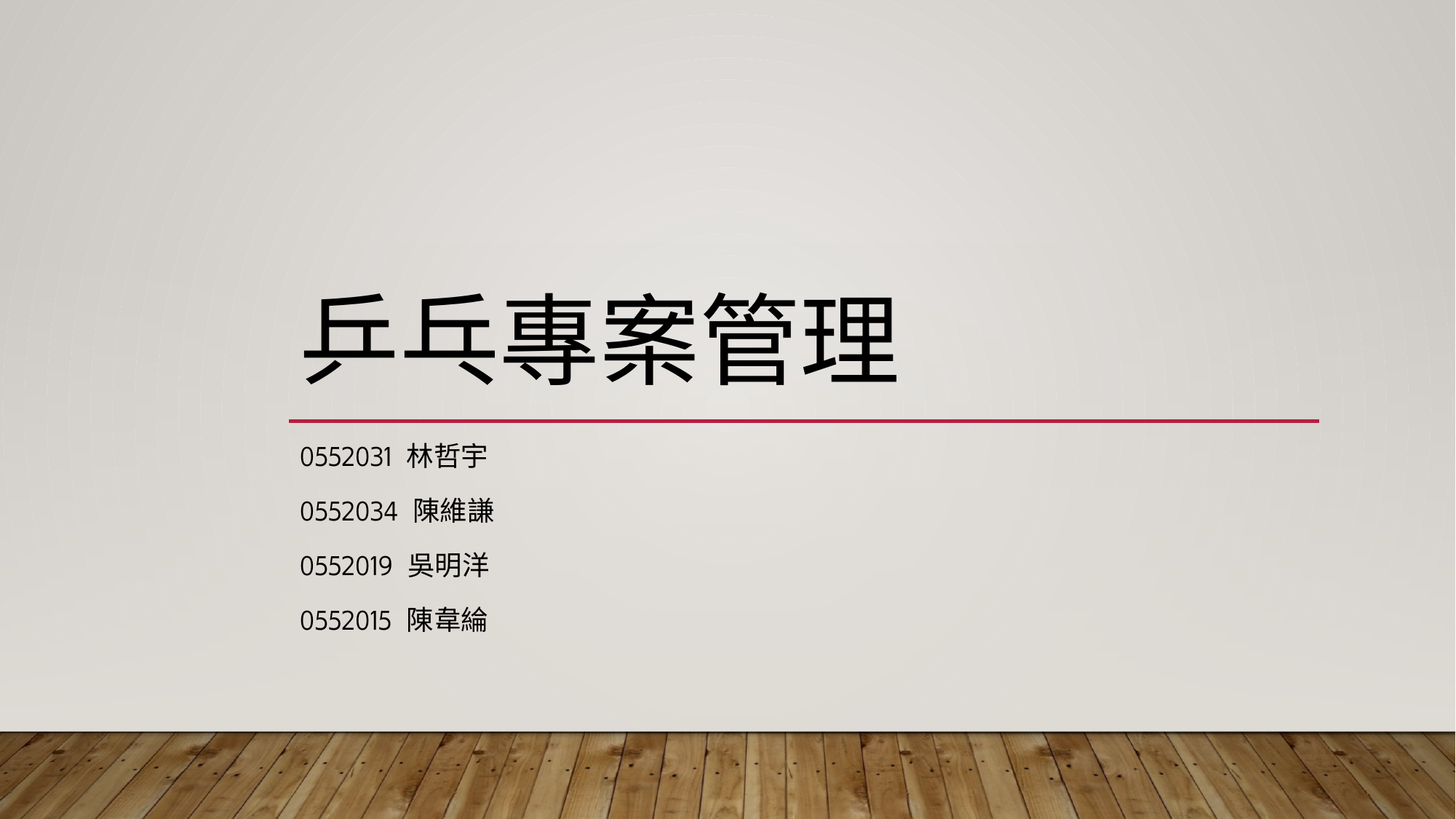

# 乒乓專案管理
0552031 林哲宇
0552034 陳維謙
0552019 吳明洋
0552015 陳韋綸